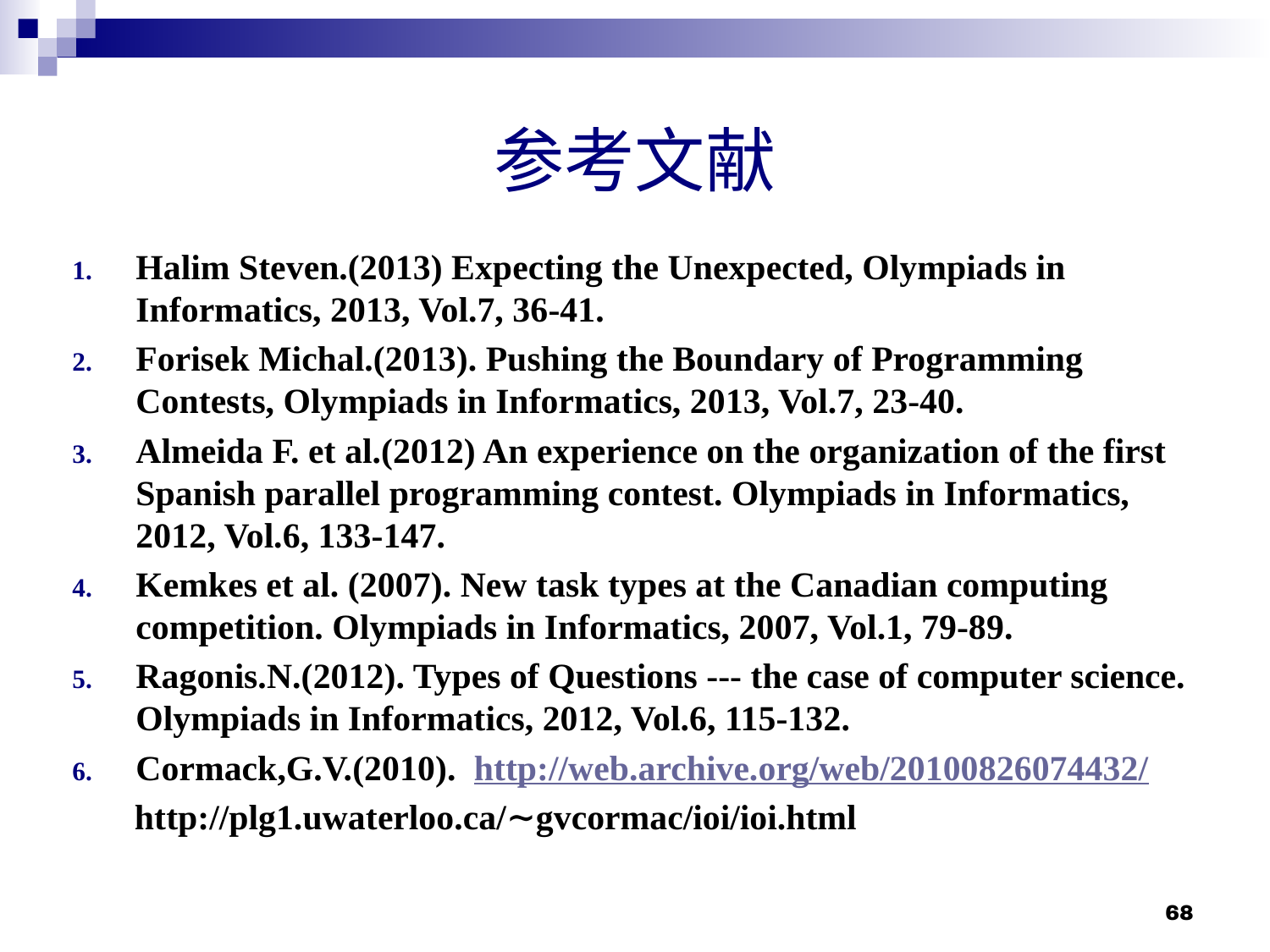

# 参考文献
Halim Steven.(2013) Expecting the Unexpected, Olympiads in Informatics, 2013, Vol.7, 36-41.
Forisek Michal.(2013). Pushing the Boundary of Programming Contests, Olympiads in Informatics, 2013, Vol.7, 23-40.
Almeida F. et al.(2012) An experience on the organization of the first Spanish parallel programming contest. Olympiads in Informatics, 2012, Vol.6, 133-147.
Kemkes et al. (2007). New task types at the Canadian computing competition. Olympiads in Informatics, 2007, Vol.1, 79-89.
Ragonis.N.(2012). Types of Questions --- the case of computer science. Olympiads in Informatics, 2012, Vol.6, 115-132.
Cormack,G.V.(2010).  http://web.archive.org/web/20100826074432/
       http://plg1.uwaterloo.ca/∼gvcormac/ioi/ioi.html

68